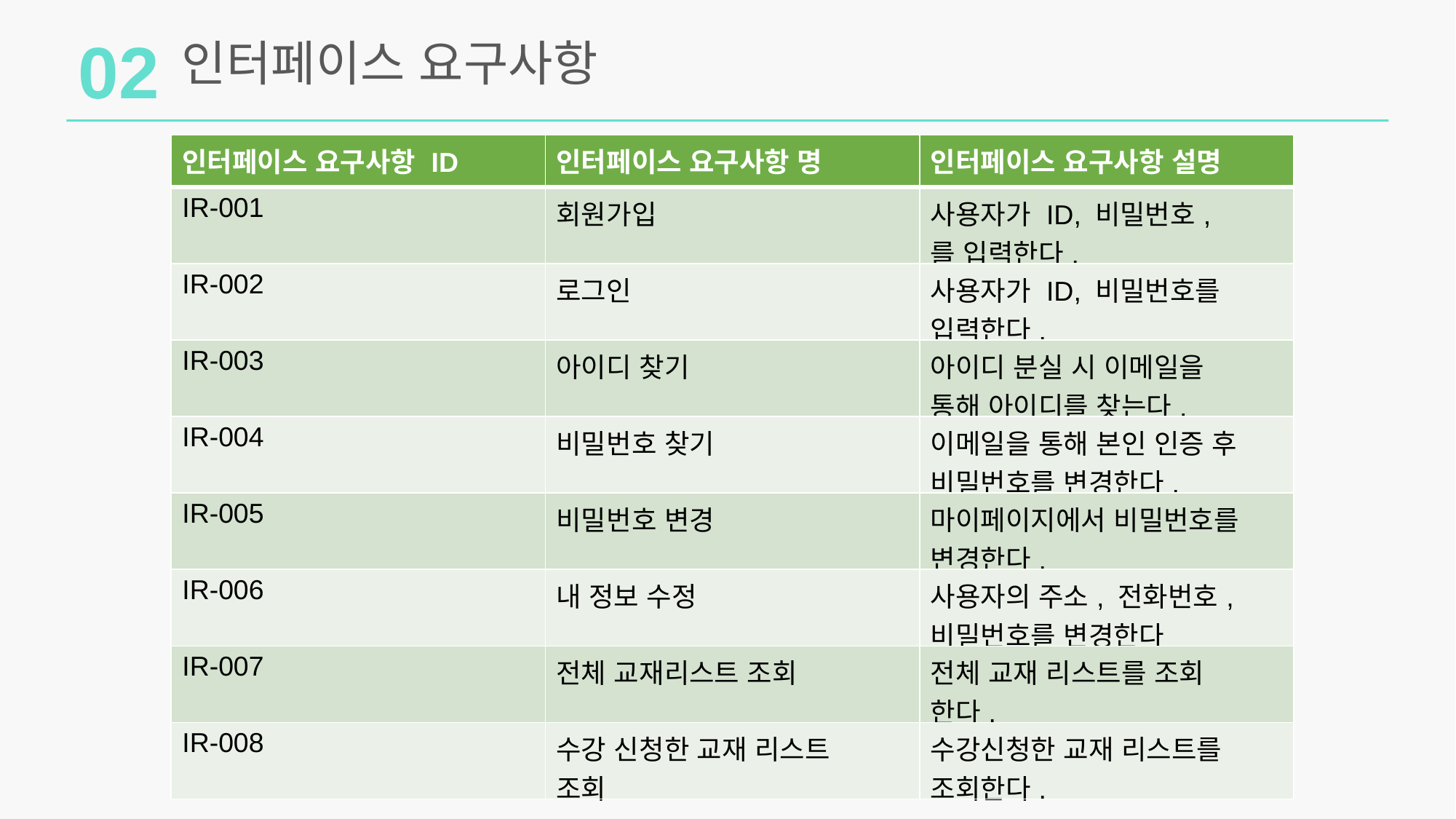

02
인터페이스 요구사항

| 인터페이스 요구사항 ID | 인터페이스 요구사항 명 | 인터페이스 요구사항 설명 |
| --- | --- | --- |
| IR-001 | 회원가입 | 사용자가 ID, 비밀번호, 를 입력한다. |
| IR-002 | 로그인 | 사용자가 ID, 비밀번호를 입력한다. |
| IR-003 | 아이디 찾기 | 아이디 분실 시 이메일을 통해 아이디를 찾는다. |
| IR-004 | 비밀번호 찾기 | 이메일을 통해 본인 인증 후 비밀번호를 변경한다. |
| IR-005 | 비밀번호 변경 | 마이페이지에서 비밀번호를 변경한다. |
| IR-006 | 내 정보 수정 | 사용자의 주소, 전화번호, 비밀번호를 변경한다 |
| IR-007 | 전체 교재리스트 조회 | 전체 교재 리스트를 조회 한다. |
| IR-008 | 수강 신청한 교재 리스트 조회 | 수강신청한 교재 리스트를 조회한다. |